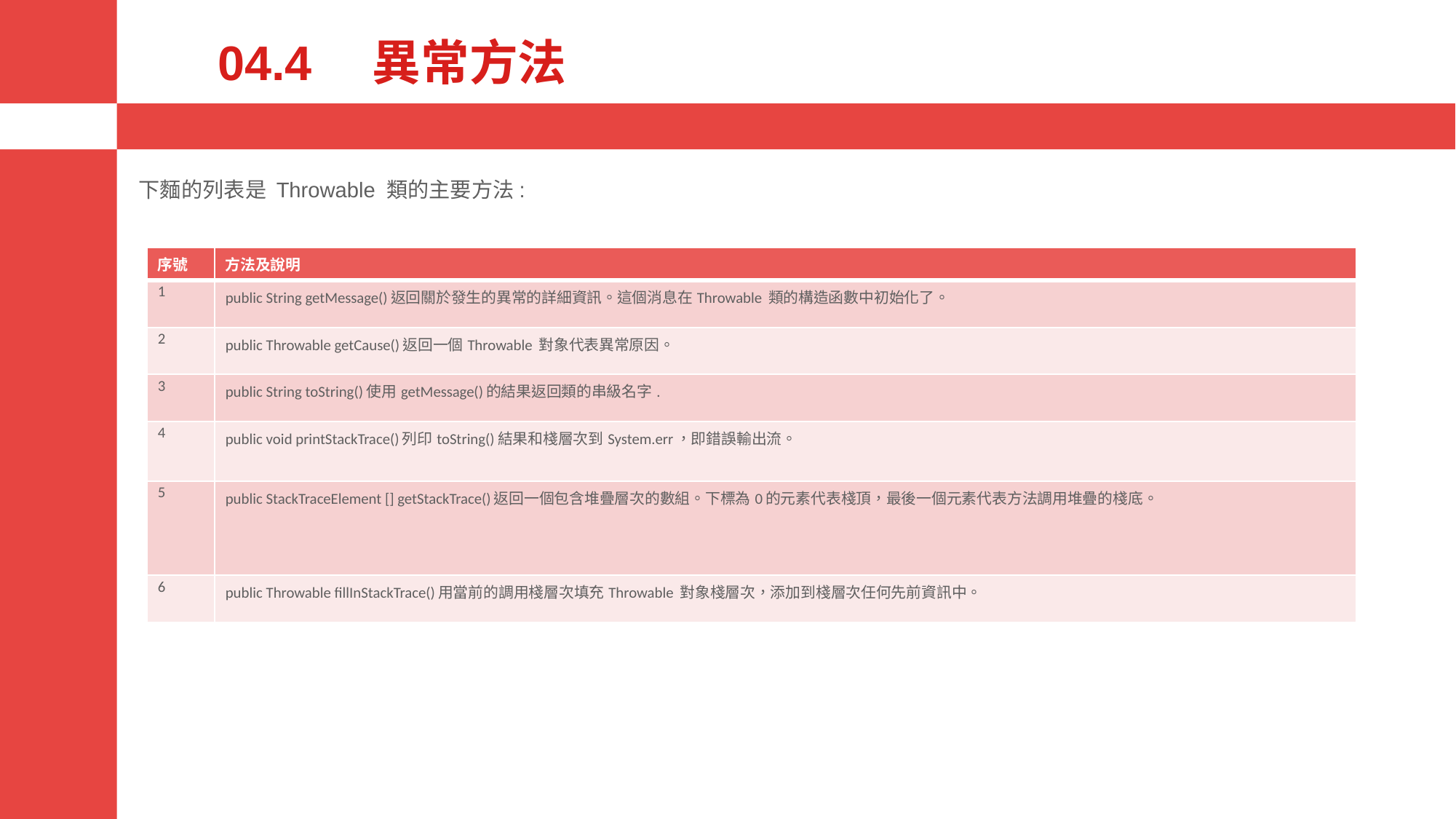

# 04.4　異常方法
下麵的列表是 Throwable 類的主要方法:
| 序號 | 方法及說明 |
| --- | --- |
| 1 | public String getMessage()返回關於發生的異常的詳細資訊。這個消息在Throwable 類的構造函數中初始化了。 |
| 2 | public Throwable getCause()返回一個Throwable 對象代表異常原因。 |
| 3 | public String toString()使用getMessage()的結果返回類的串級名字. |
| 4 | public void printStackTrace()列印toString()結果和棧層次到System.err，即錯誤輸出流。 |
| 5 | public StackTraceElement [] getStackTrace()返回一個包含堆疊層次的數組。下標為0的元素代表棧頂，最後一個元素代表方法調用堆疊的棧底。 |
| 6 | public Throwable fillInStackTrace()用當前的調用棧層次填充Throwable 對象棧層次，添加到棧層次任何先前資訊中。 |